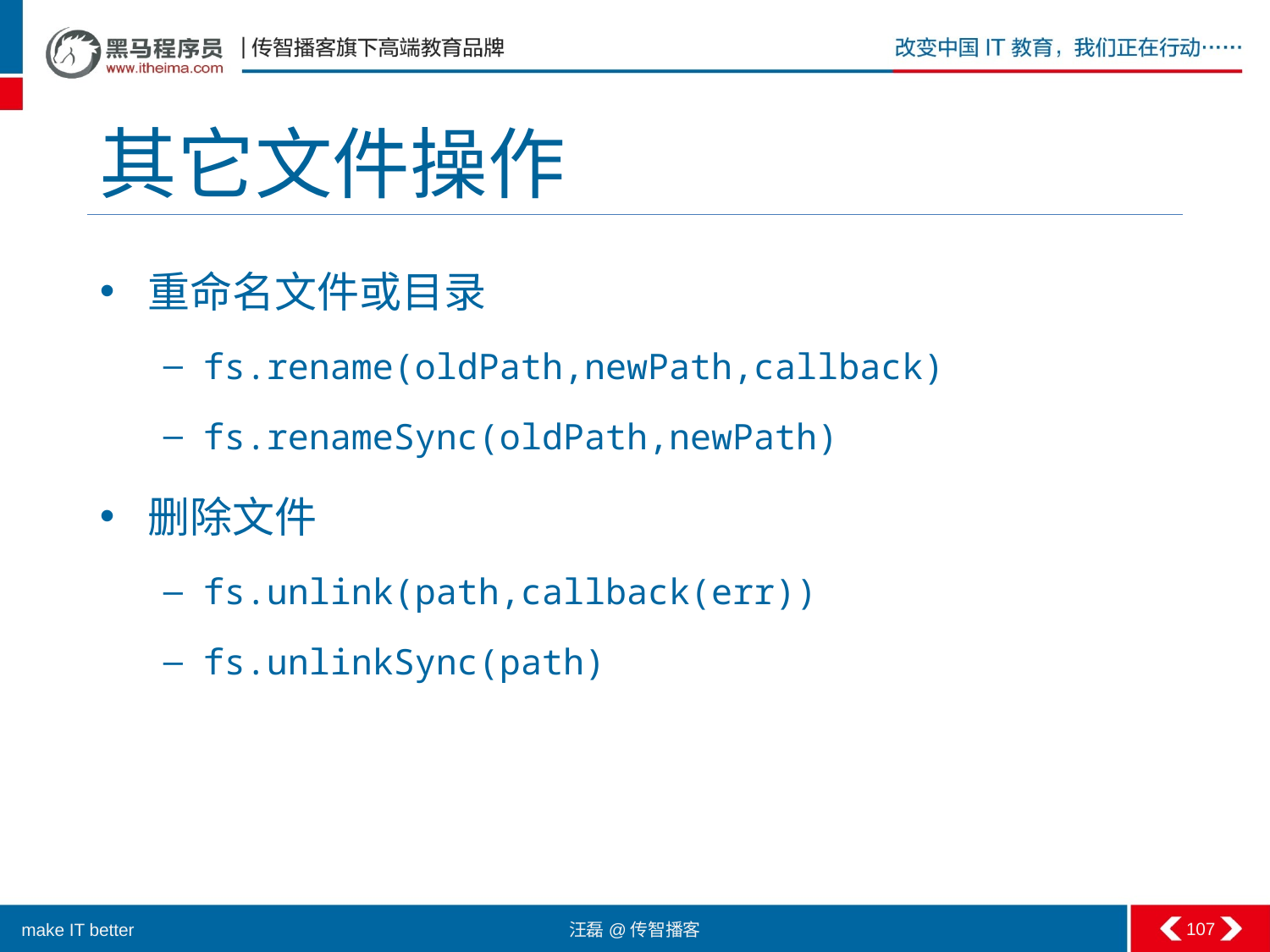

# 其它文件操作
重命名文件或目录
fs.rename(oldPath,newPath,callback)
fs.renameSync(oldPath,newPath)
删除文件
fs.unlink(path,callback(err))
fs.unlinkSync(path)
107
汪磊@传智播客
make IT better